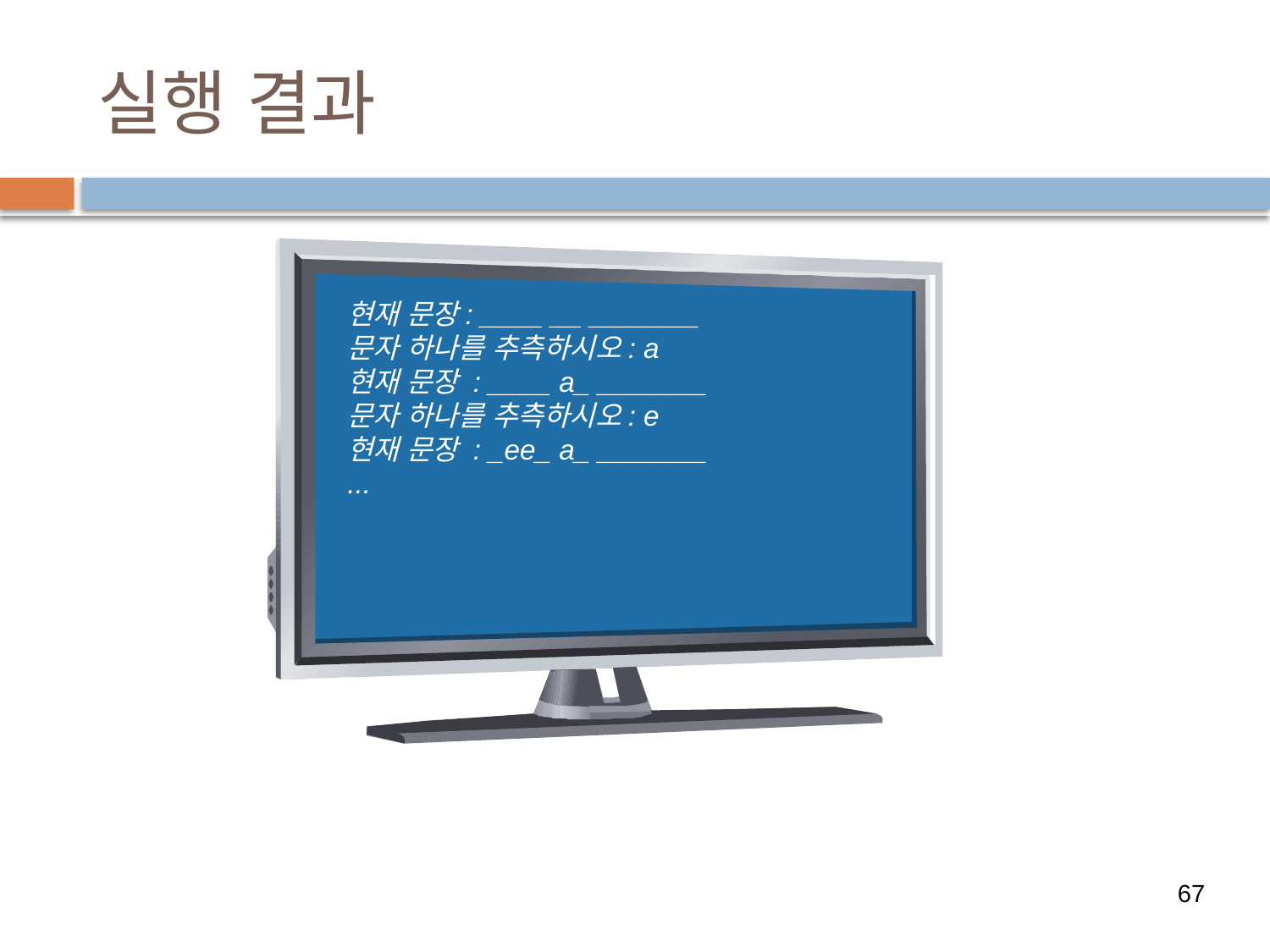

# 실행 결과

현재 문장: ____ __ _______
문자 하나를 추측하시오: a
현재 문장 : ____ a_ _______
문자 하나를 추측하시오: e
현재 문장 : _ee_ a_ _______
...
67